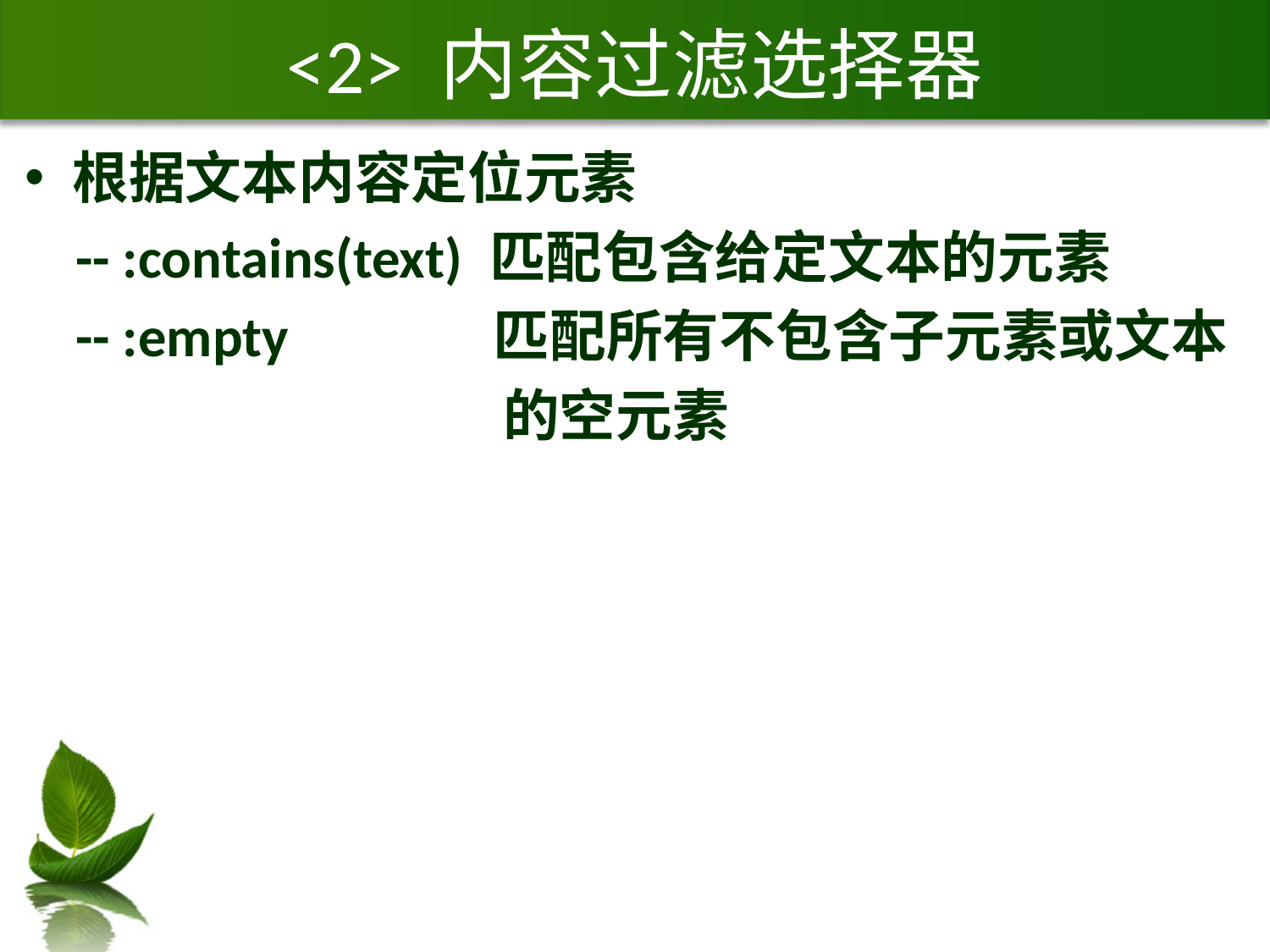

# <2> 内容过滤选择器
根据文本内容定位元素
    -- :contains(text) 匹配包含给定文本的元素
    -- :empty               匹配所有不包含子元素或文本
                                    的空元素